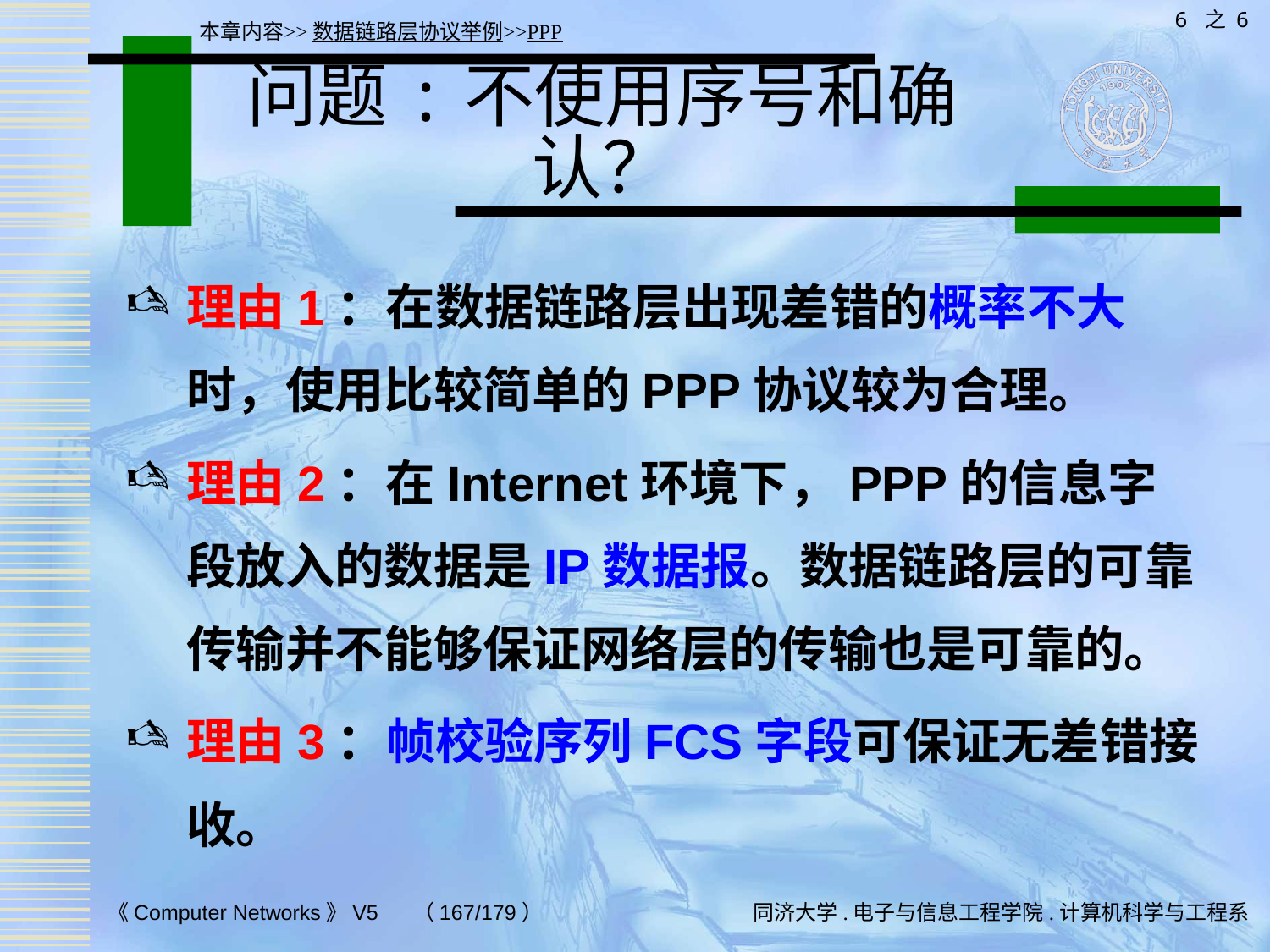

6 之 6
本章内容>>数据链路层协议举例>>PPP
# 问题:不使用序号和确认？
理由1：在数据链路层出现差错的概率不大时，使用比较简单的PPP协议较为合理。
理由2：在Internet环境下，PPP的信息字段放入的数据是IP数据报。数据链路层的可靠传输并不能够保证网络层的传输也是可靠的。
理由3：帧校验序列FCS字段可保证无差错接收。